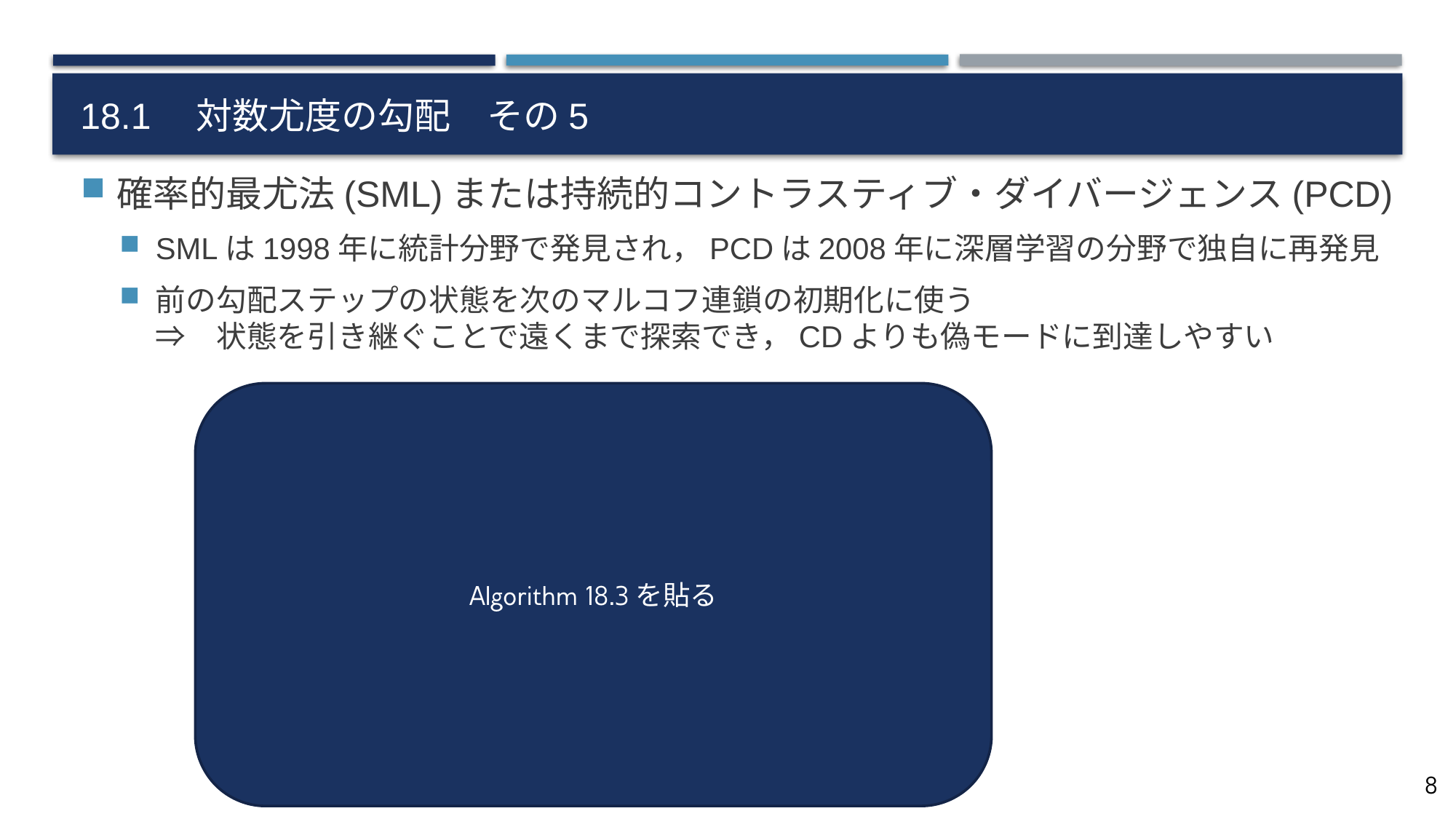

# 18.1　対数尤度の勾配　その5
確率的最尤法(SML)または持続的コントラスティブ・ダイバージェンス(PCD)
SMLは1998年に統計分野で発見され，PCDは2008年に深層学習の分野で独自に再発見
前の勾配ステップの状態を次のマルコフ連鎖の初期化に使う
⇒　状態を引き継ぐことで遠くまで探索でき，CDよりも偽モードに到達しやすい
Algorithm 18.3を貼る
8